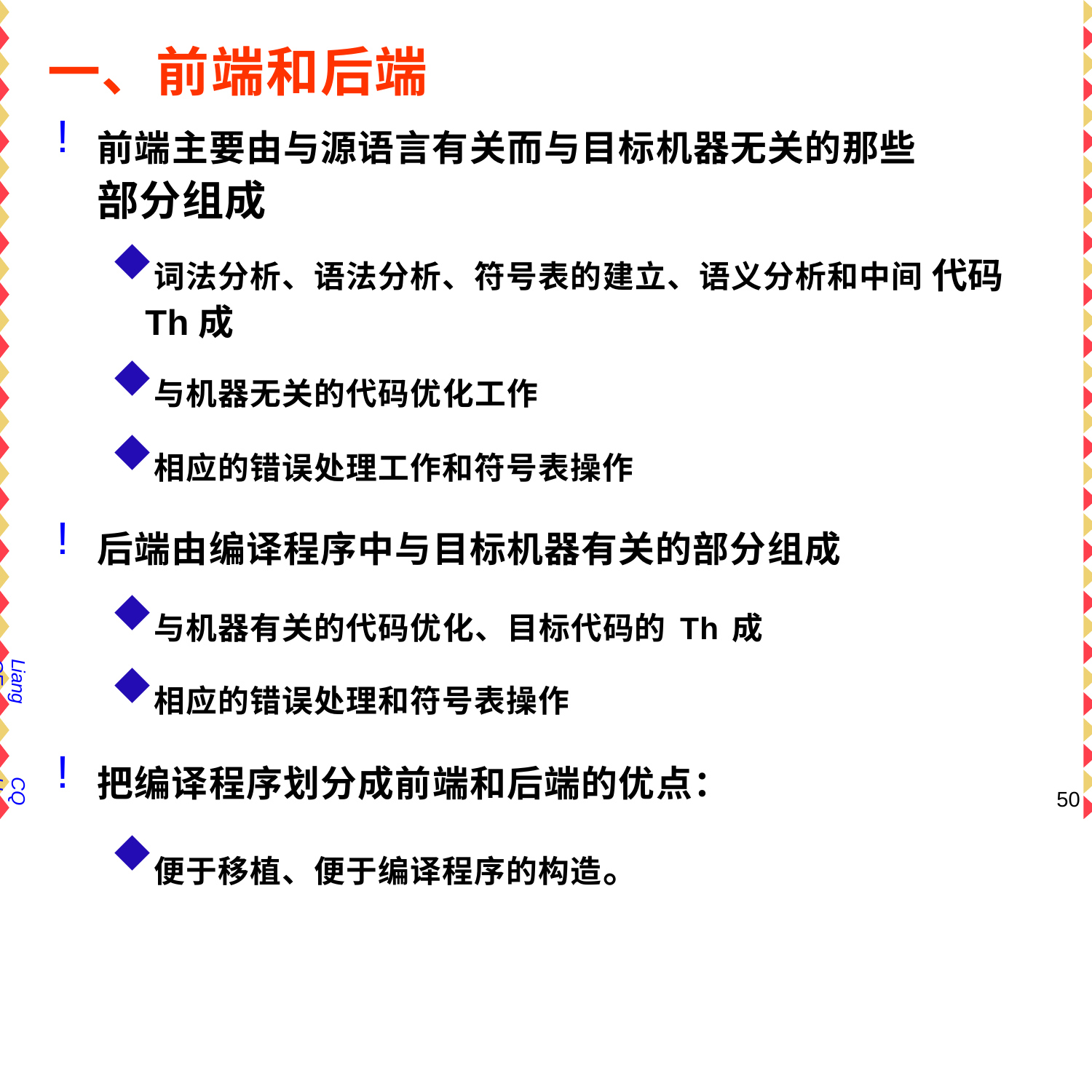

# 一、前端和后端
前端主要由与源语言有关而与目标机器无关的那些
部分组成
词法分析、语法分析、符号表的建立、语义分析和中间 代码Th成
与机器无关的代码优化工作
相应的错误处理工作和符号表操作
后端由编译程序中与目标机器有关的部分组成
与机器有关的代码优化、目标代码的Th成
相应的错误处理和符号表操作
把编译程序划分成前端和后端的优点：
便于移植、便于编译程序的构造。
Liang GE
CQU
50